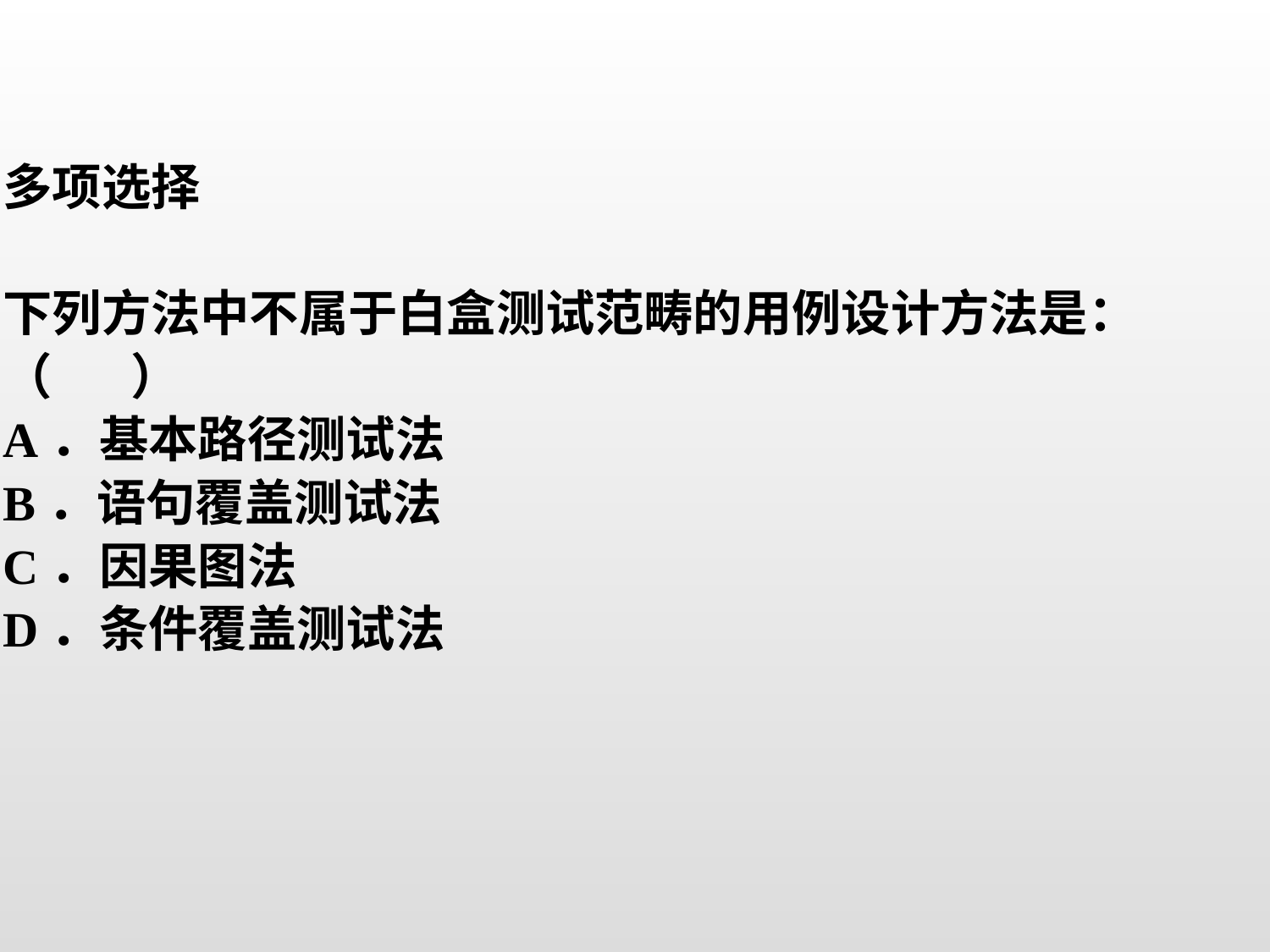

多项选择

下列方法中不属于白盒测试范畴的用例设计方法是：
（       ）
A．基本路径测试法
B．语句覆盖测试法
C．因果图法
D．条件覆盖测试法